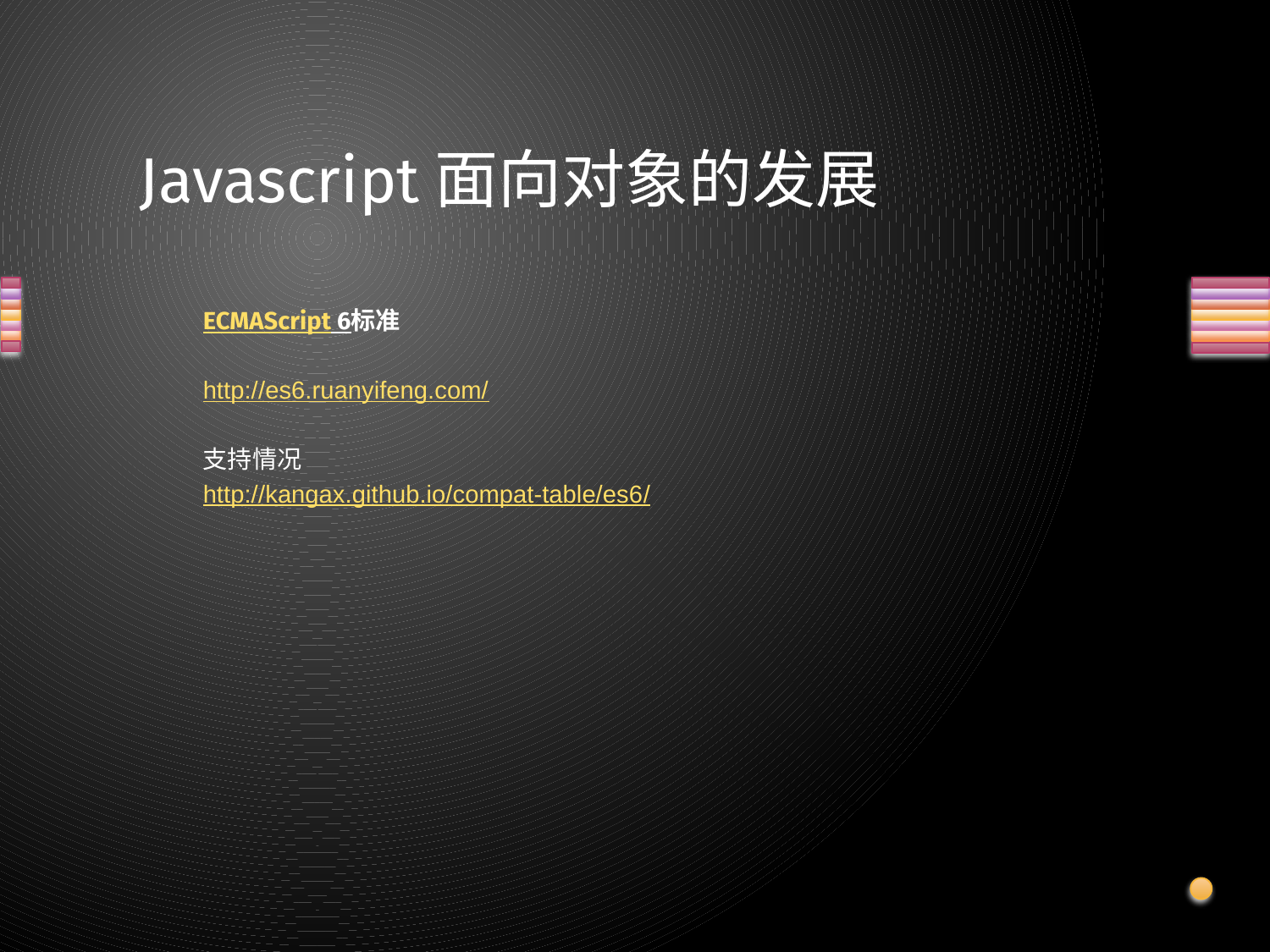

# Javascript面向对象的发展

ECMAScript 6标准

http://es6.ruanyifeng.com/

支持情况
http://kangax.github.io/compat-table/es6/